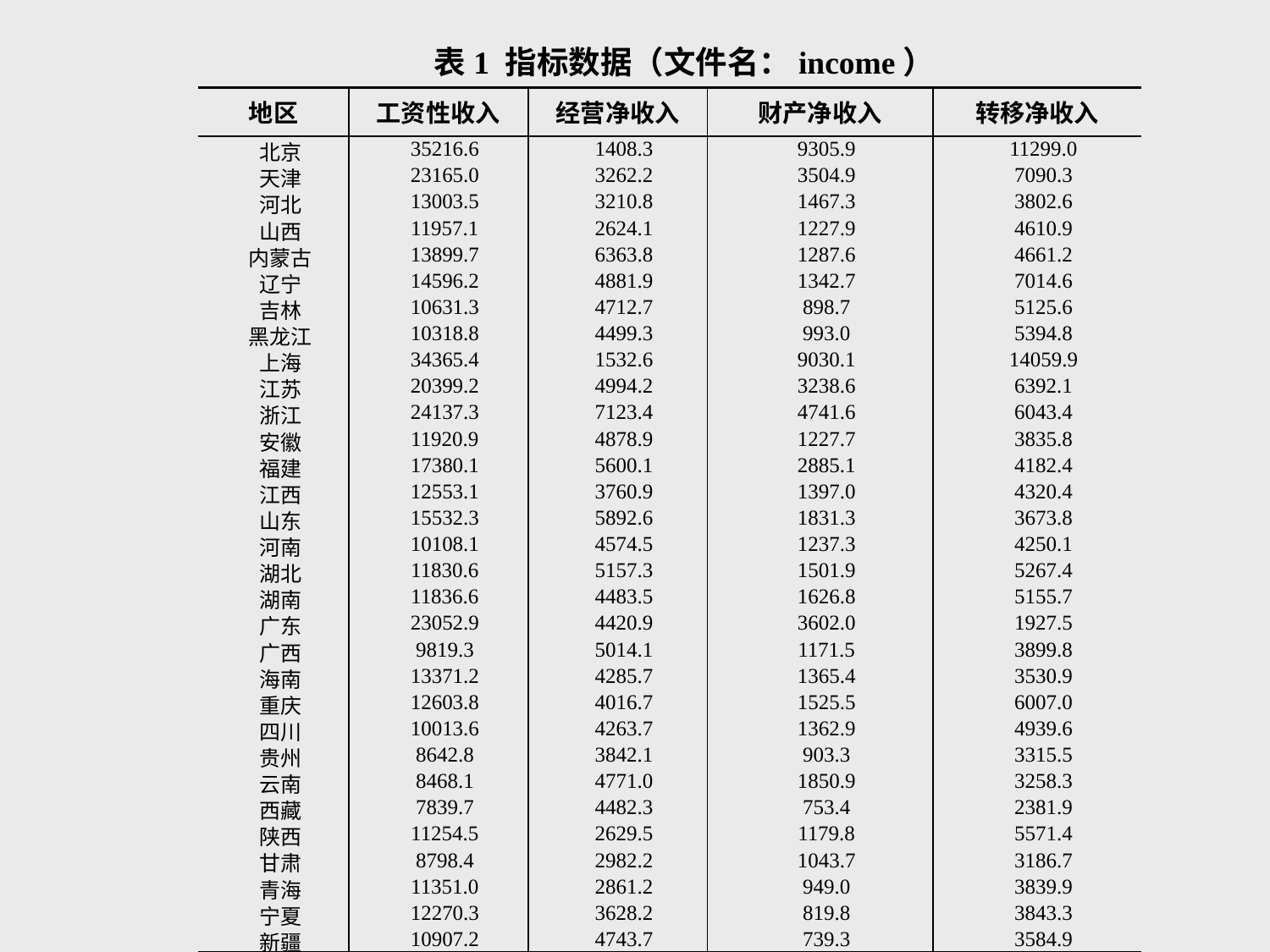

表1 指标数据（文件名：income）
| 地区 | 工资性收入 | 经营净收入 | 财产净收入 | 转移净收入 |
| --- | --- | --- | --- | --- |
| 北京 | 35216.6 | 1408.3 | 9305.9 | 11299.0 |
| 天津 | 23165.0 | 3262.2 | 3504.9 | 7090.3 |
| 河北 | 13003.5 | 3210.8 | 1467.3 | 3802.6 |
| 山西 | 11957.1 | 2624.1 | 1227.9 | 4610.9 |
| 内蒙古 | 13899.7 | 6363.8 | 1287.6 | 4661.2 |
| 辽宁 | 14596.2 | 4881.9 | 1342.7 | 7014.6 |
| 吉林 | 10631.3 | 4712.7 | 898.7 | 5125.6 |
| 黑龙江 | 10318.8 | 4499.3 | 993.0 | 5394.8 |
| 上海 | 34365.4 | 1532.6 | 9030.1 | 14059.9 |
| 江苏 | 20399.2 | 4994.2 | 3238.6 | 6392.1 |
| 浙江 | 24137.3 | 7123.4 | 4741.6 | 6043.4 |
| 安徽 | 11920.9 | 4878.9 | 1227.7 | 3835.8 |
| 福建 | 17380.1 | 5600.1 | 2885.1 | 4182.4 |
| 江西 | 12553.1 | 3760.9 | 1397.0 | 4320.4 |
| 山东 | 15532.3 | 5892.6 | 1831.3 | 3673.8 |
| 河南 | 10108.1 | 4574.5 | 1237.3 | 4250.1 |
| 湖北 | 11830.6 | 5157.3 | 1501.9 | 5267.4 |
| 湖南 | 11836.6 | 4483.5 | 1626.8 | 5155.7 |
| 广东 | 23052.9 | 4420.9 | 3602.0 | 1927.5 |
| 广西 | 9819.3 | 5014.1 | 1171.5 | 3899.8 |
| 海南 | 13371.2 | 4285.7 | 1365.4 | 3530.9 |
| 重庆 | 12603.8 | 4016.7 | 1525.5 | 6007.0 |
| 四川 | 10013.6 | 4263.7 | 1362.9 | 4939.6 |
| 贵州 | 8642.8 | 3842.1 | 903.3 | 3315.5 |
| 云南 | 8468.1 | 4771.0 | 1850.9 | 3258.3 |
| 西藏 | 7839.7 | 4482.3 | 753.4 | 2381.9 |
| 陕西 | 11254.5 | 2629.5 | 1179.8 | 5571.4 |
| 甘肃 | 8798.4 | 2982.2 | 1043.7 | 3186.7 |
| 青海 | 11351.0 | 2861.2 | 949.0 | 3839.9 |
| 宁夏 | 12270.3 | 3628.2 | 819.8 | 3843.3 |
| 新疆 | 10907.2 | 4743.7 | 739.3 | 3584.9 |